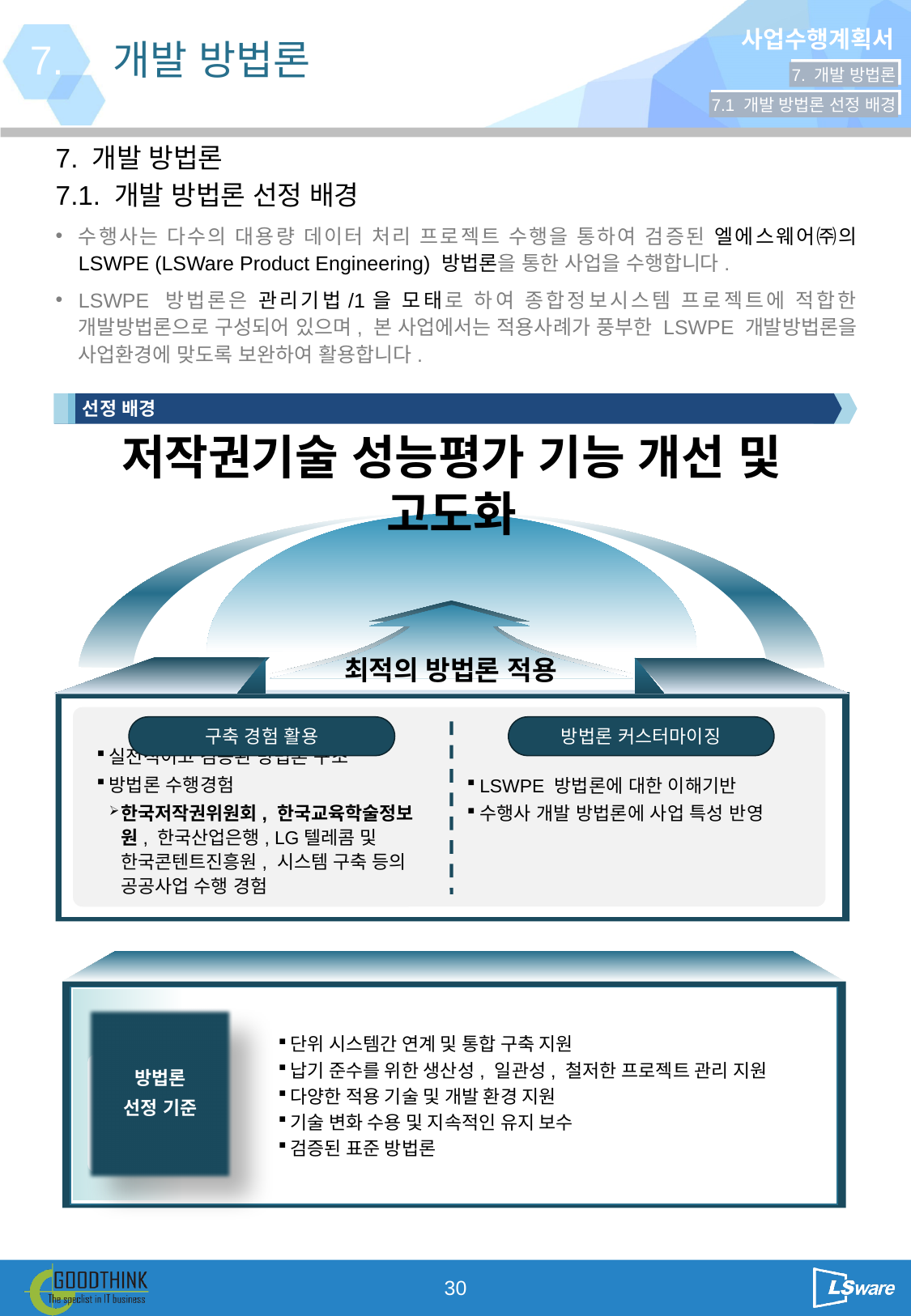

7.
개발 방법론
7. 개발 방법론
7.1 개발 방법론 선정 배경
7. 개발 방법론
7.1. 개발 방법론 선정 배경
수행사는 다수의 대용량 데이터 처리 프로젝트 수행을 통하여 검증된 엘에스웨어㈜의 LSWPE (LSWare Product Engineering) 방법론을 통한 사업을 수행합니다.
LSWPE 방법론은 관리기법/1을 모태로 하여 종합정보시스템 프로젝트에 적합한 개발방법론으로 구성되어 있으며, 본 사업에서는 적용사례가 풍부한 LSWPE 개발방법론을 사업환경에 맞도록 보완하여 활용합니다.

선정 배경
저작권기술 성능평가 기능 개선 및 고도화

최적의 방법론 적용

구축 경험 활용
방법론 커스터마이징

실전적이고 검증된 방법론 구조
방법론 수행경험
한국저작권위원회, 한국교육학술정보원, 한국산업은행, LG텔레콤 및 한국콘텐트진흥원, 시스템 구축 등의 공공사업 수행 경험
LSWPE 방법론에 대한 이해기반
수행사 개발 방법론에 사업 특성 반영

단위 시스템간 연계 및 통합 구축 지원
납기 준수를 위한 생산성, 일관성, 철저한 프로젝트 관리 지원
다양한 적용 기술 및 개발 환경 지원
기술 변화 수용 및 지속적인 유지 보수
검증된 표준 방법론

방법론
선정 기준